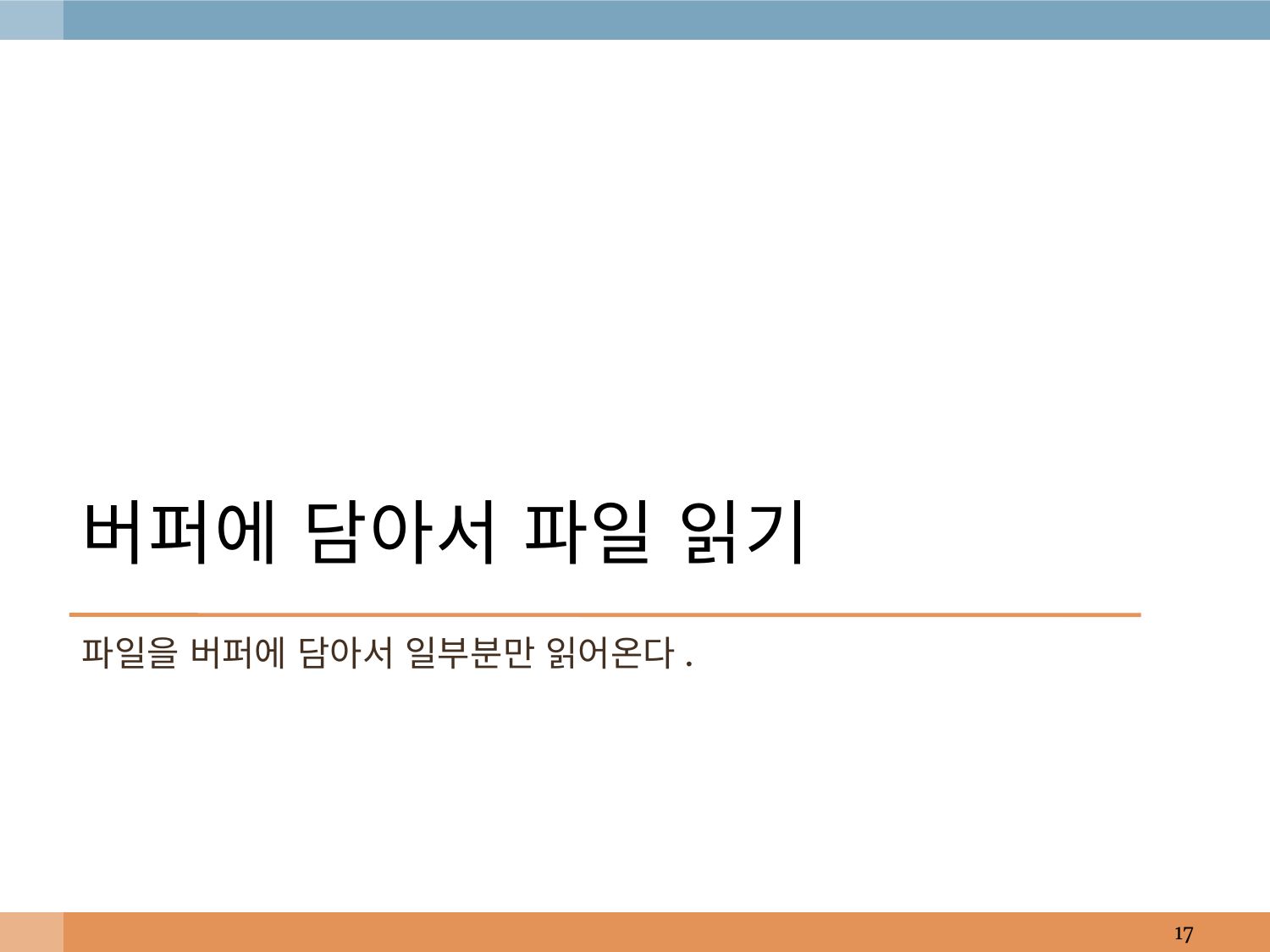

# 버퍼에 담아서 파일 읽기
파일을 버퍼에 담아서 일부분만 읽어온다.
17